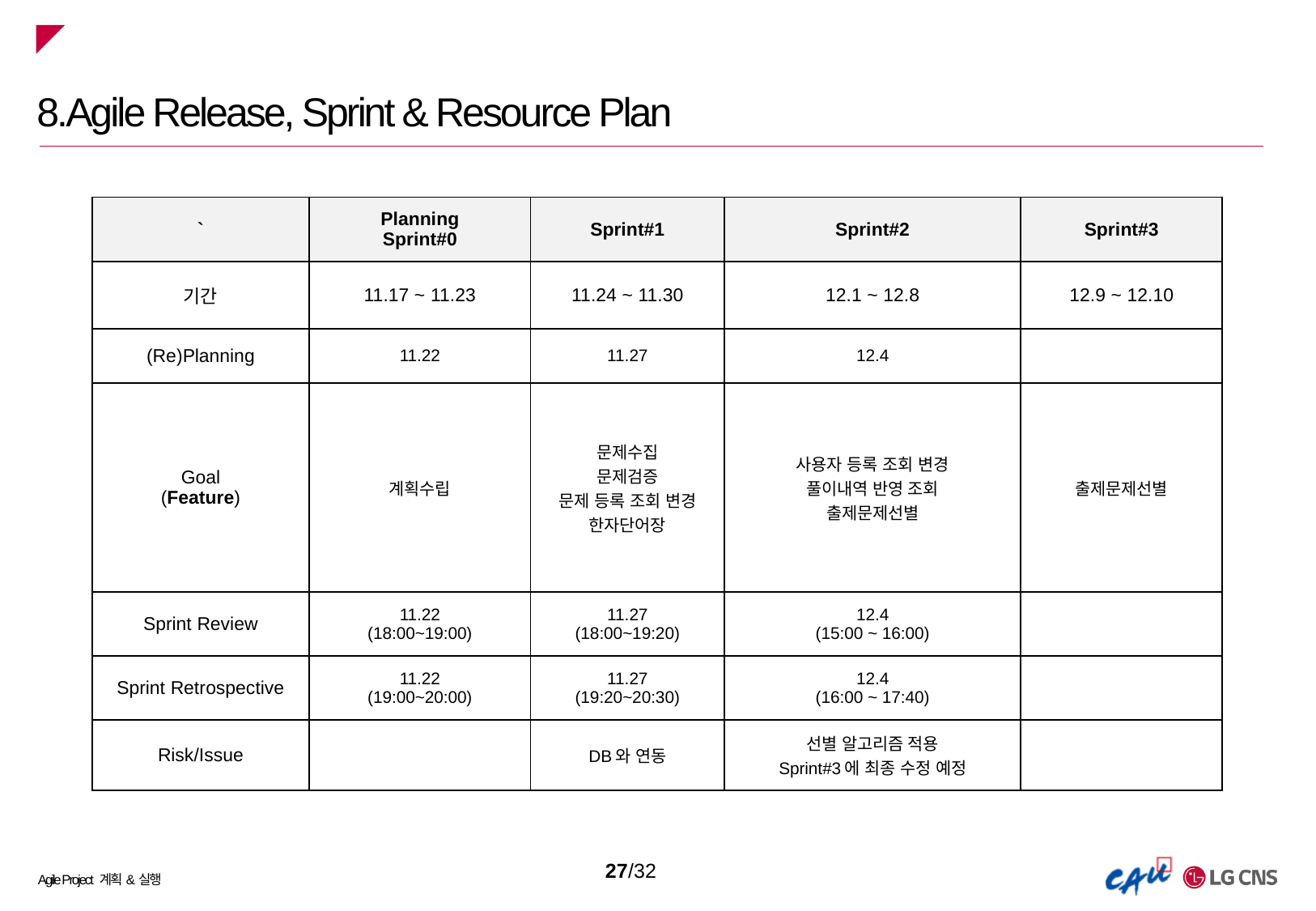

8.Agile Release, Sprint & Resource Plan
| ` | Planning Sprint#0 | Sprint#1 | Sprint#2 | Sprint#3 |
| --- | --- | --- | --- | --- |
| 기간 | 11.17 ~ 11.23 | 11.24 ~ 11.30 | 12.1 ~ 12.8 | 12.9 ~ 12.10 |
| (Re)Planning | 11.22 | 11.27 | 12.4 |  |
| Goal (Feature) | 계획수립 | 문제수집 문제검증 문제 등록 조회 변경 한자단어장 | 사용자 등록 조회 변경 풀이내역 반영 조회 출제문제선별 | 출제문제선별 |
| Sprint Review | 11.22 (18:00~19:00) | 11.27 (18:00~19:20) | 12.4 (15:00 ~ 16:00) |  |
| Sprint Retrospective | 11.22 (19:00~20:00) | 11.27 (19:20~20:30) | 12.4 (16:00 ~ 17:40) |  |
| Risk/Issue |  | DB와 연동 | 선별 알고리즘 적용 Sprint#3에 최종 수정 예정 |  |